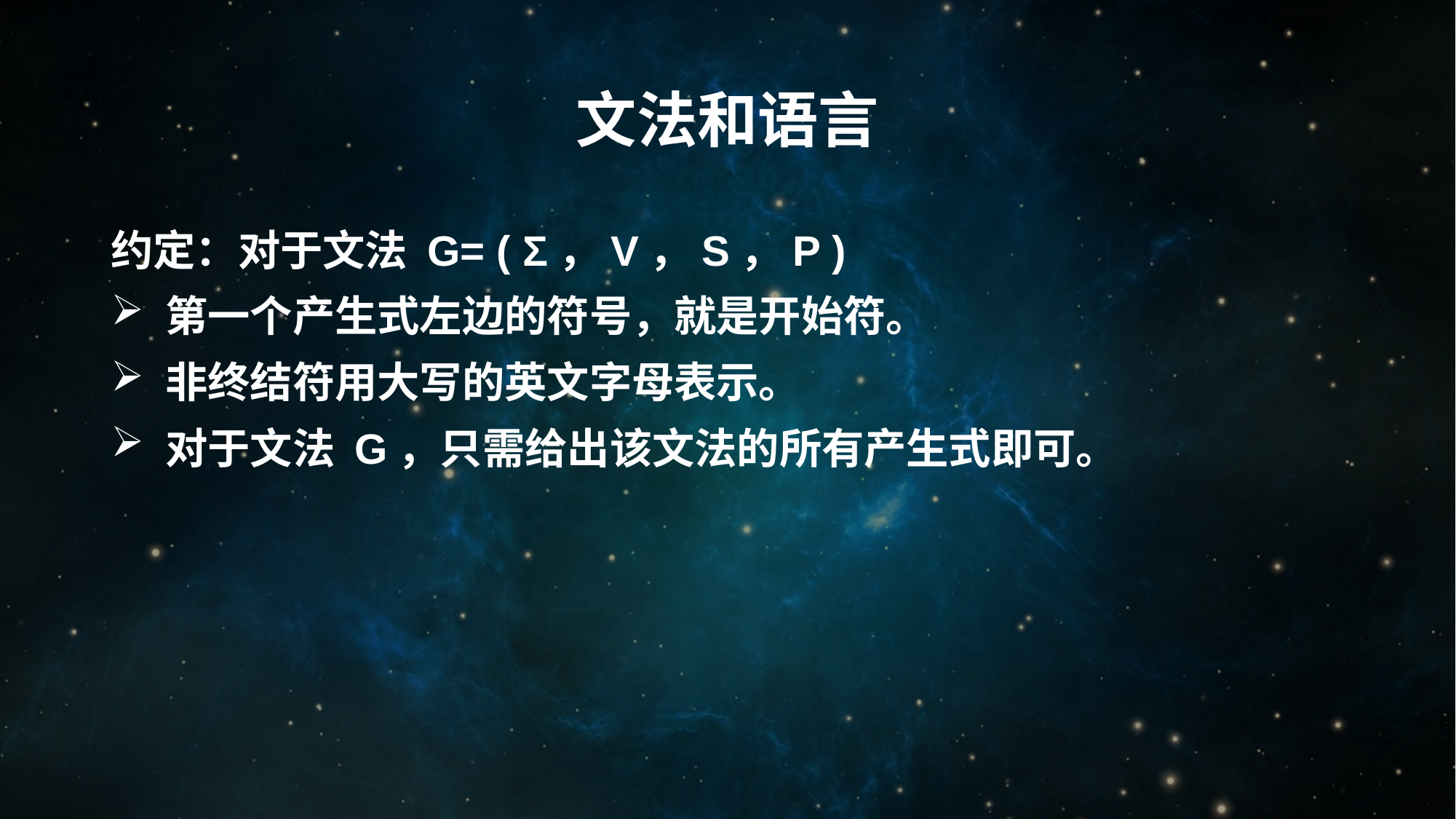

# 文法和语言
约定：对于文法 G= ( Σ，V，S，P )
第一个产生式左边的符号，就是开始符。
非终结符用大写的英文字母表示。
对于文法 G，只需给出该文法的所有产生式即可。